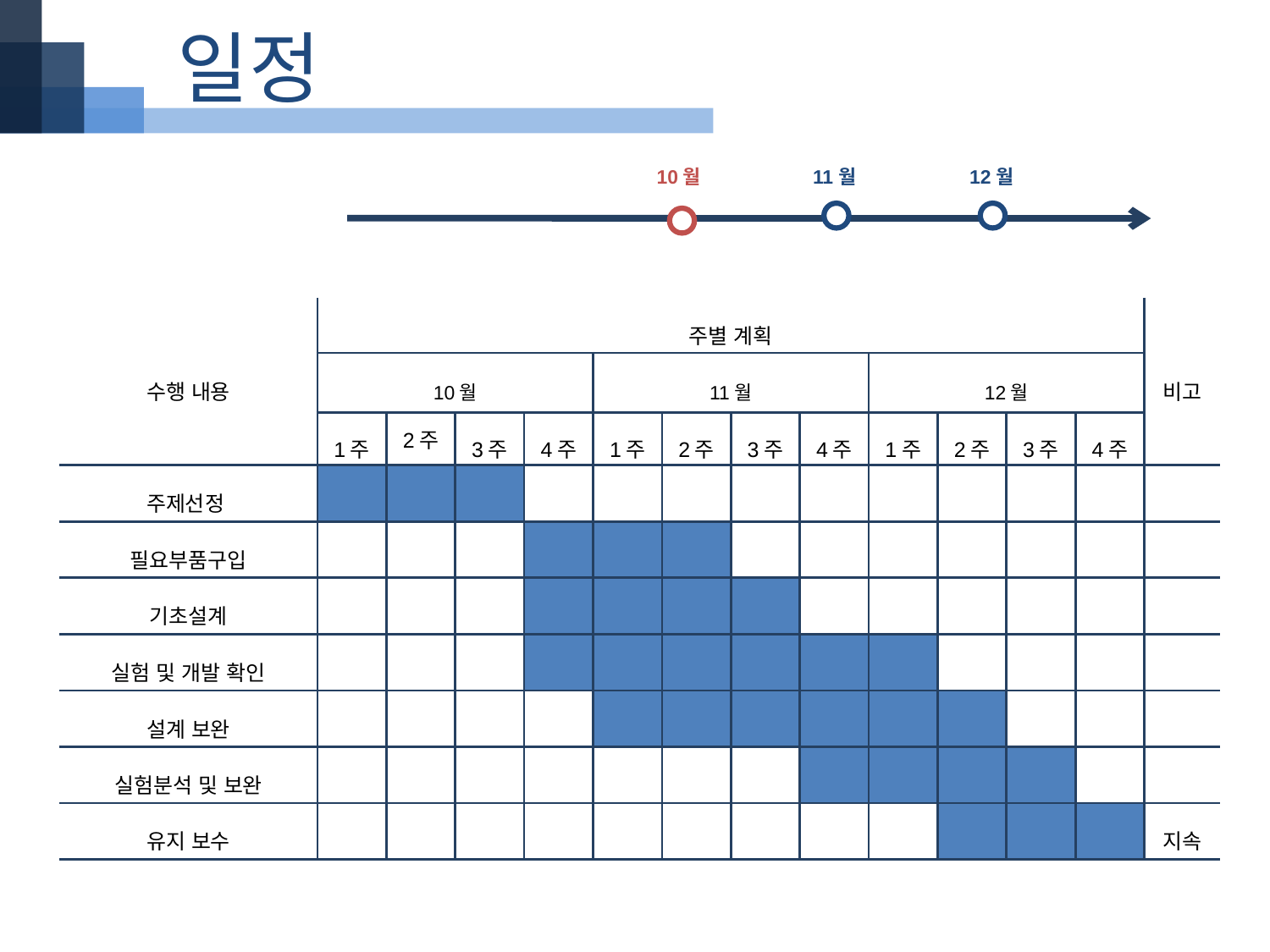

일정
10월
11월
12월

| 수행 내용 | 주별 계획 |  |  |  |  |  |  |  |  |  |  |  | 비고 |
| --- | --- | --- | --- | --- | --- | --- | --- | --- | --- | --- | --- | --- | --- |
|  | 10월 |  |  |  | 11월 |  |  |  | 12월 |  |  |  |  |
|  | 1주 | 2주 | 3주 | 4주 | 1주 | 2주 | 3주 | 4주 | 1주 | 2주 | 3주 | 4주 |  |
| 주제선정 |  |  |  |  |  |  |  |  |  |  |  |  |  |
| 필요부품구입 |  |  |  |  |  |  |  |  |  |  |  |  |  |
| 기초설계 |  |  |  |  |  |  |  |  |  |  |  |  |  |
| 실험 및 개발 확인 |  |  |  |  |  |  |  |  |  |  |  |  |  |
| 설계 보완 |  |  |  |  |  |  |  |  |  |  |  |  |  |
| 실험분석 및 보완 |  |  |  |  |  |  |  |  |  |  |  |  |  |
| 유지 보수 |  |  |  |  |  |  |  |  |  |  |  |  | 지속 |